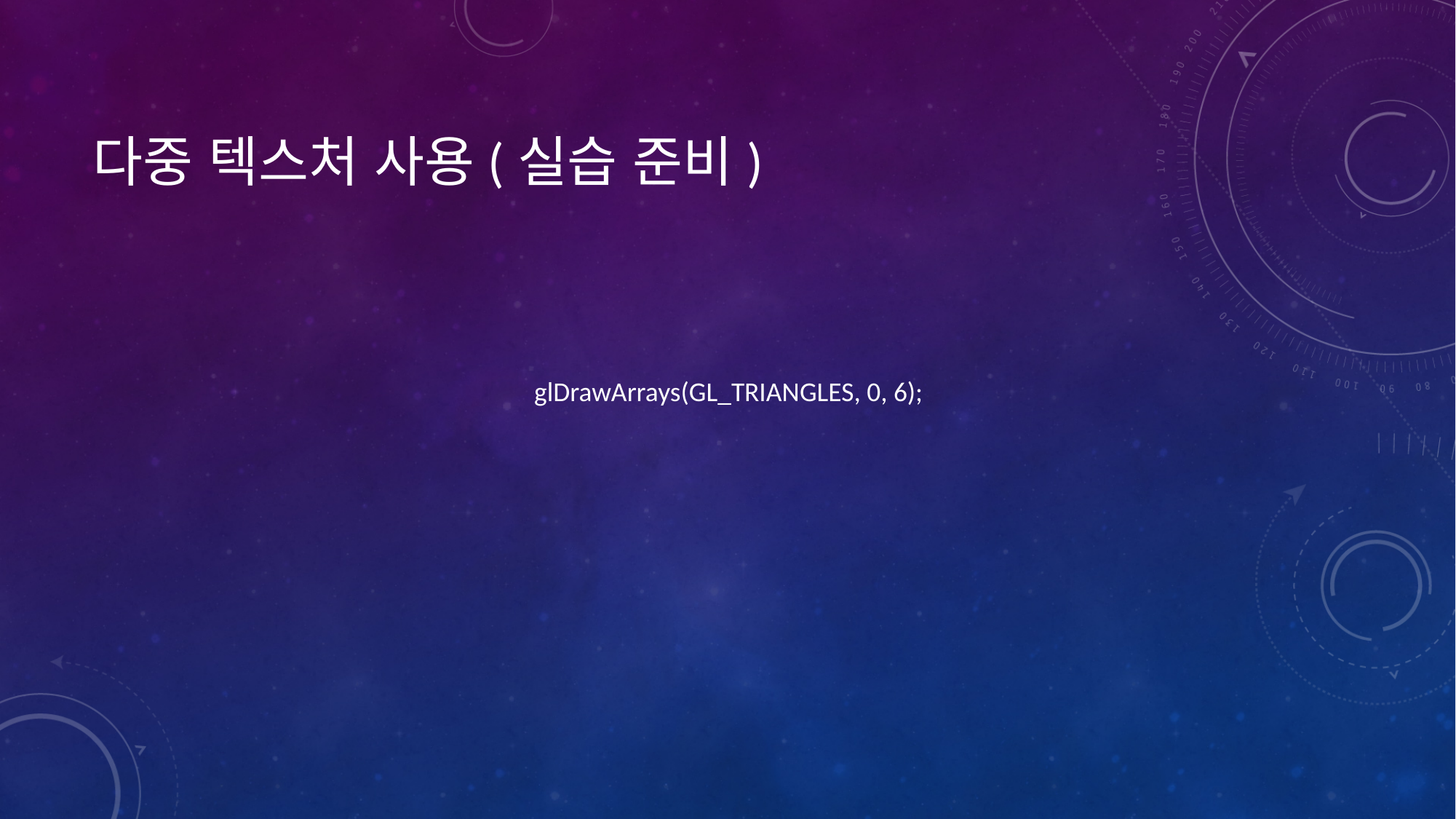

# 다중 텍스처 사용(실습 준비)
glDrawArrays(GL_TRIANGLES, 0, 6);